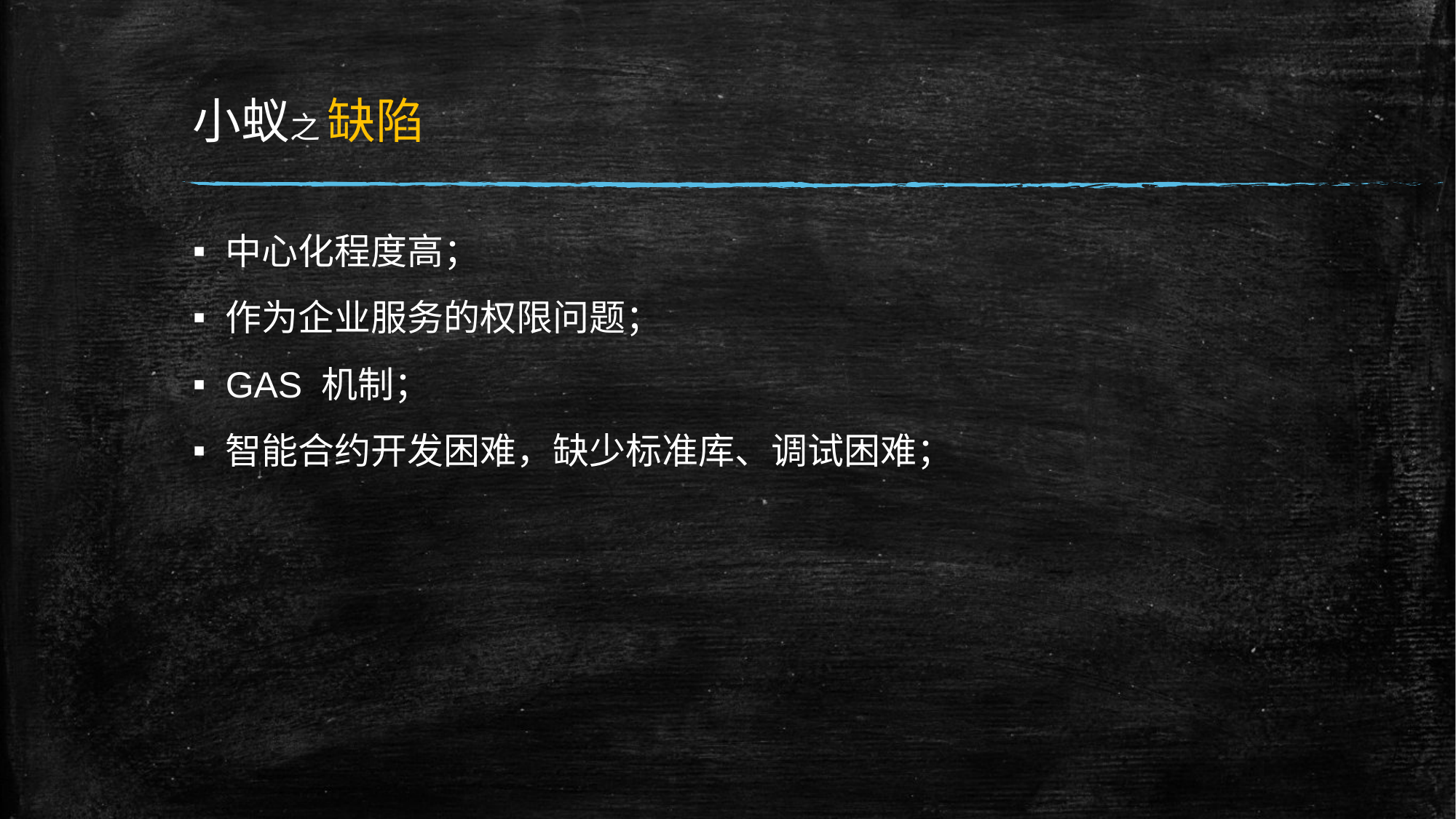

# 小蚁之 缺陷
中心化程度高；
作为企业服务的权限问题；
GAS 机制；
智能合约开发困难，缺少标准库、调试困难；